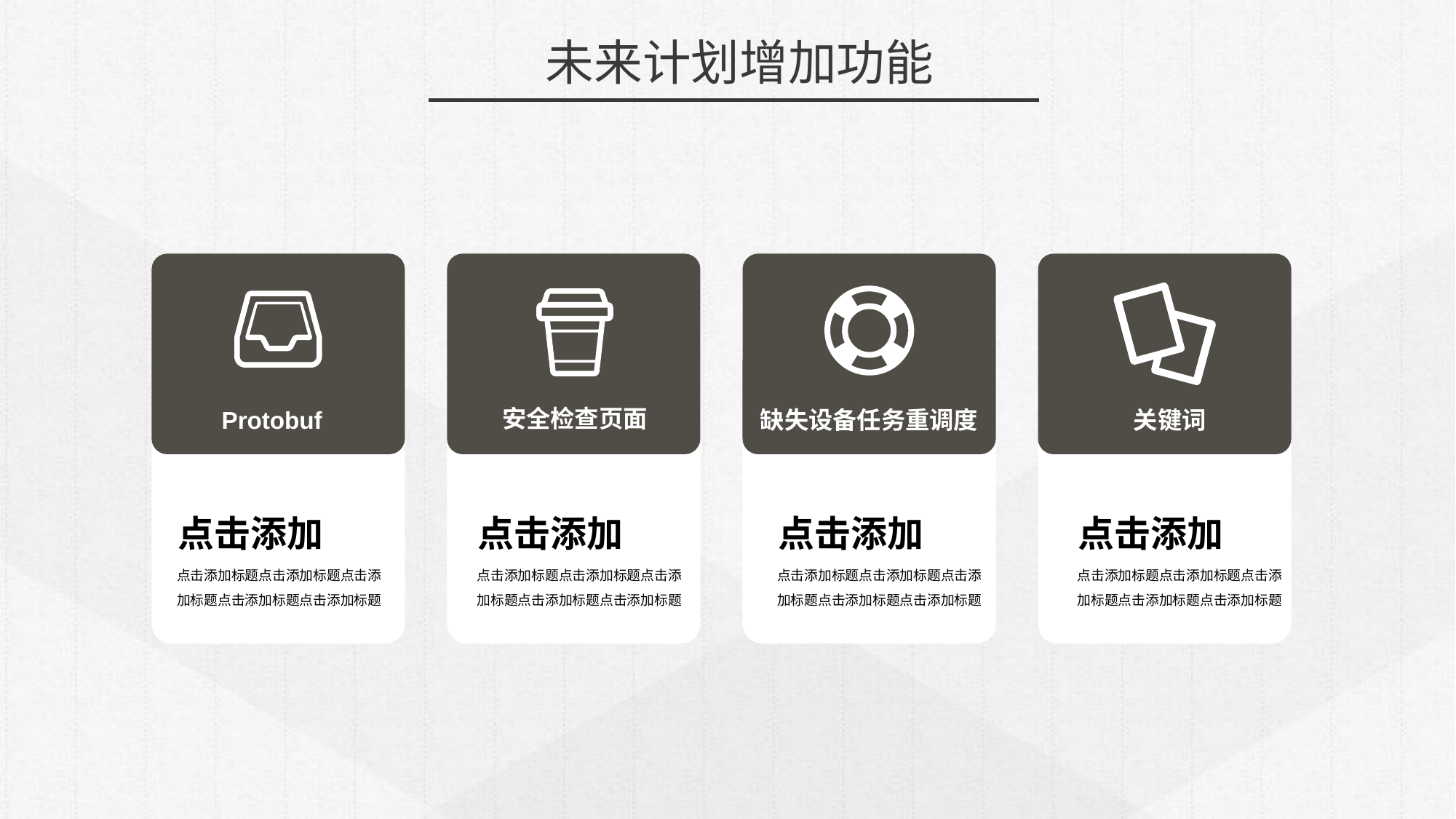

未来计划增加功能

安全检查页面
Protobuf
缺失设备任务重调度
关键词
点击添加
点击添加标题点击添加标题点击添加标题点击添加标题点击添加标题
点击添加
点击添加标题点击添加标题点击添加标题点击添加标题点击添加标题
点击添加
点击添加标题点击添加标题点击添加标题点击添加标题点击添加标题
点击添加
点击添加标题点击添加标题点击添加标题点击添加标题点击添加标题